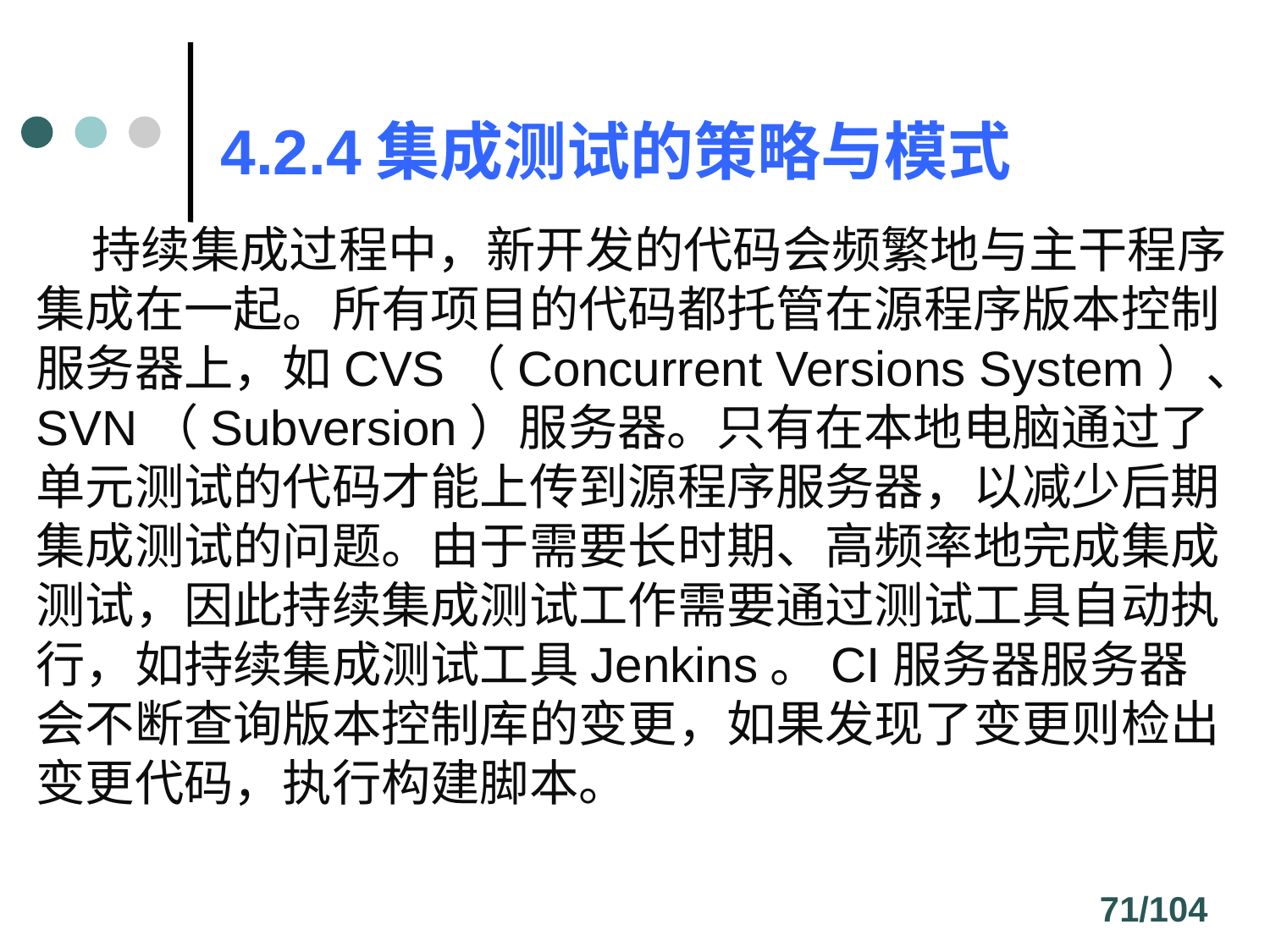

# 4.2.4集成测试的策略与模式
    持续集成过程中，新开发的代码会频繁地与主干程序集成在一起。所有项目的代码都托管在源程序版本控制服务器上，如CVS（Concurrent Versions System）、SVN（Subversion）服务器。只有在本地电脑通过了单元测试的代码才能上传到源程序服务器，以减少后期集成测试的问题。由于需要长时期、高频率地完成集成测试，因此持续集成测试工作需要通过测试工具自动执行，如持续集成测试工具Jenkins。CI服务器服务器会不断查询版本控制库的变更，如果发现了变更则检出变更代码，执行构建脚本。
71/104